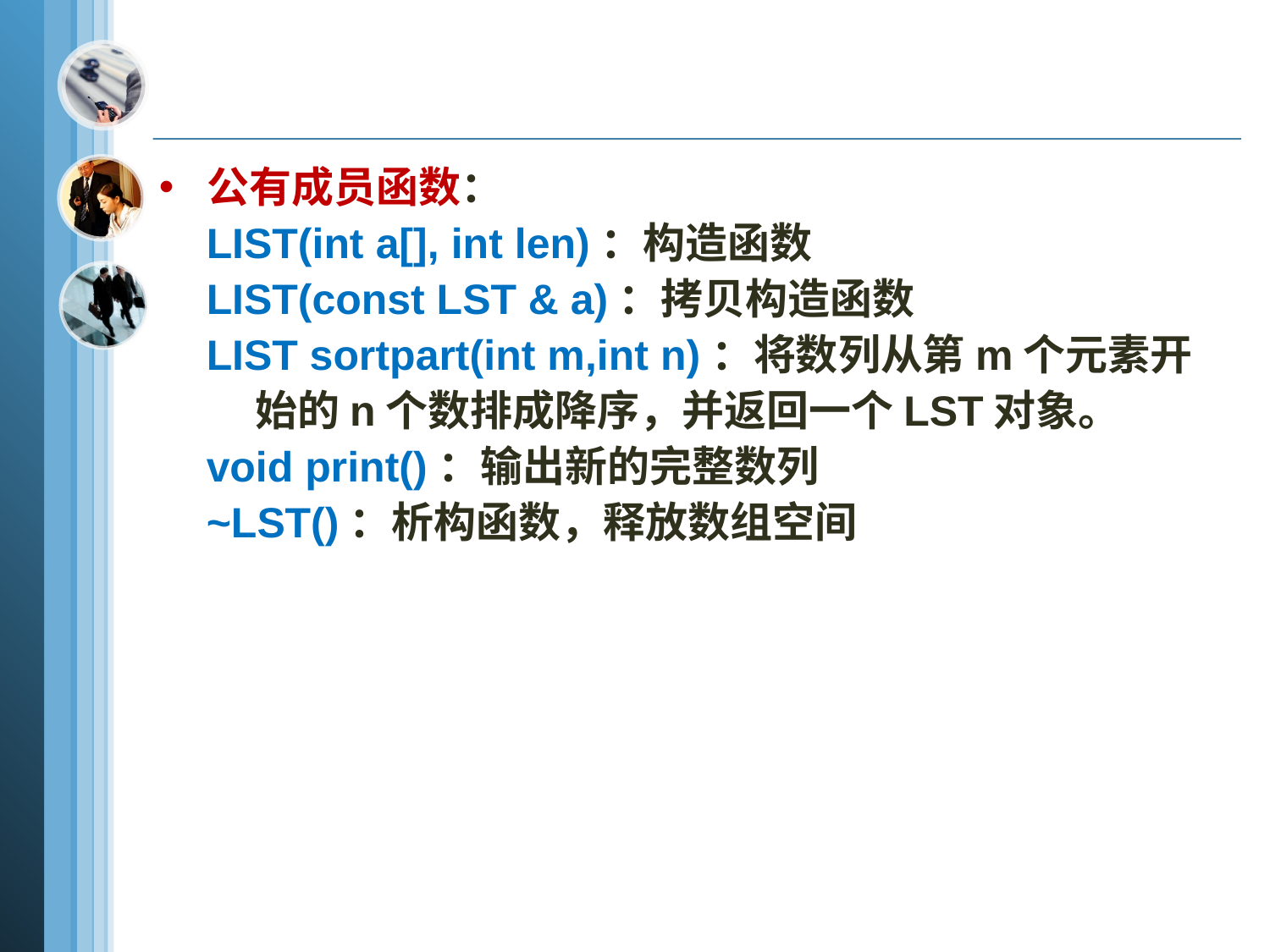

公有成员函数：
    LIST(int a[], int len)：构造函数
    LIST(const LST & a)：拷贝构造函数
    LIST sortpart(int m,int n)：将数列从第m个元素开
         始的n个数排成降序，并返回一个LST对象。
    void print()：输出新的完整数列
    ~LST()：析构函数，释放数组空间